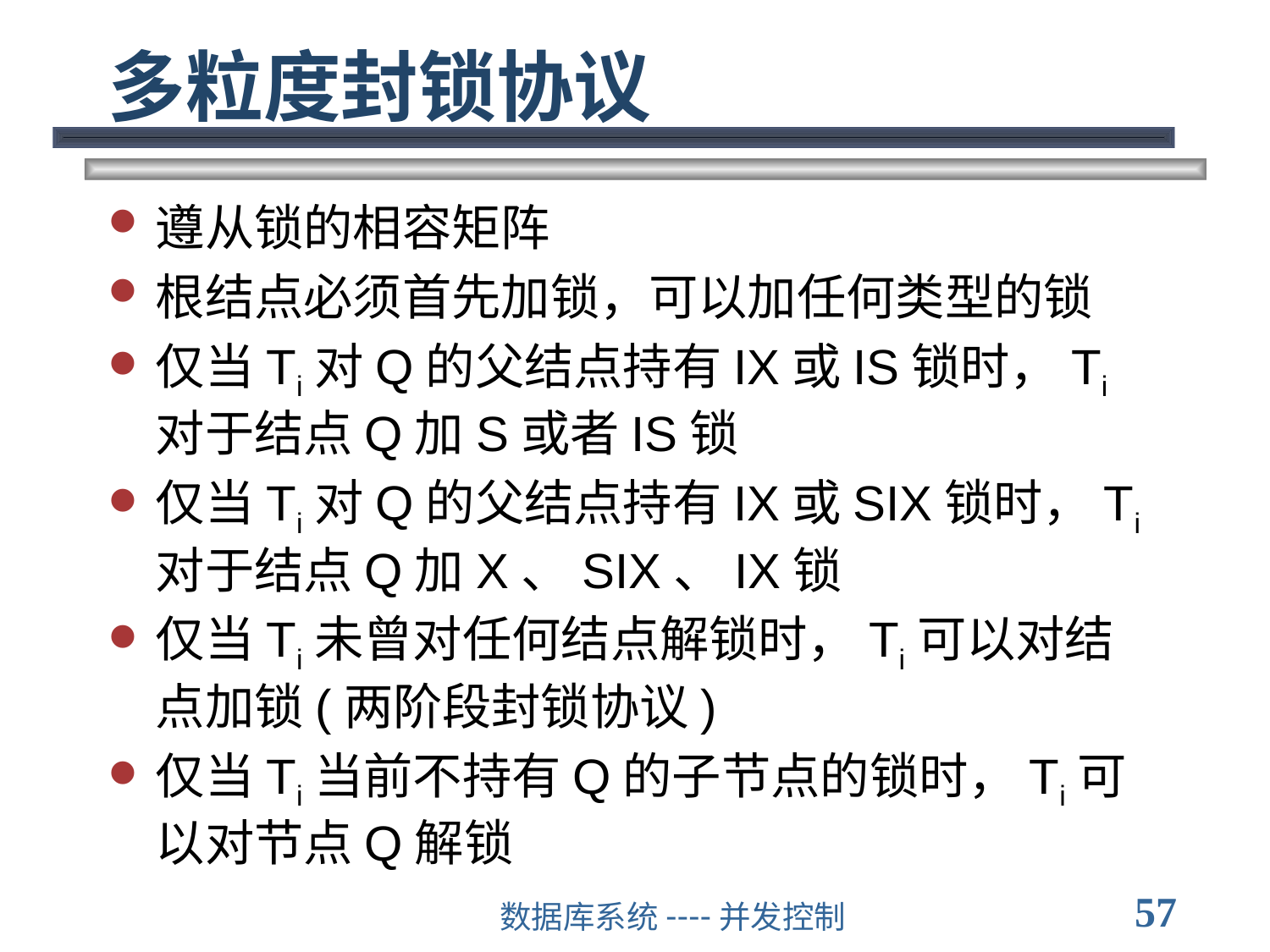

# 多粒度封锁协议
遵从锁的相容矩阵
根结点必须首先加锁，可以加任何类型的锁
仅当Ti对Q的父结点持有IX或IS锁时，Ti对于结点Q加S或者IS锁
仅当Ti对Q的父结点持有IX或SIX锁时，Ti对于结点Q加X、SIX、IX锁
仅当Ti未曾对任何结点解锁时，Ti可以对结点加锁(两阶段封锁协议)
仅当Ti当前不持有Q的子节点的锁时，Ti可以对节点Q解锁
57
数据库系统----并发控制